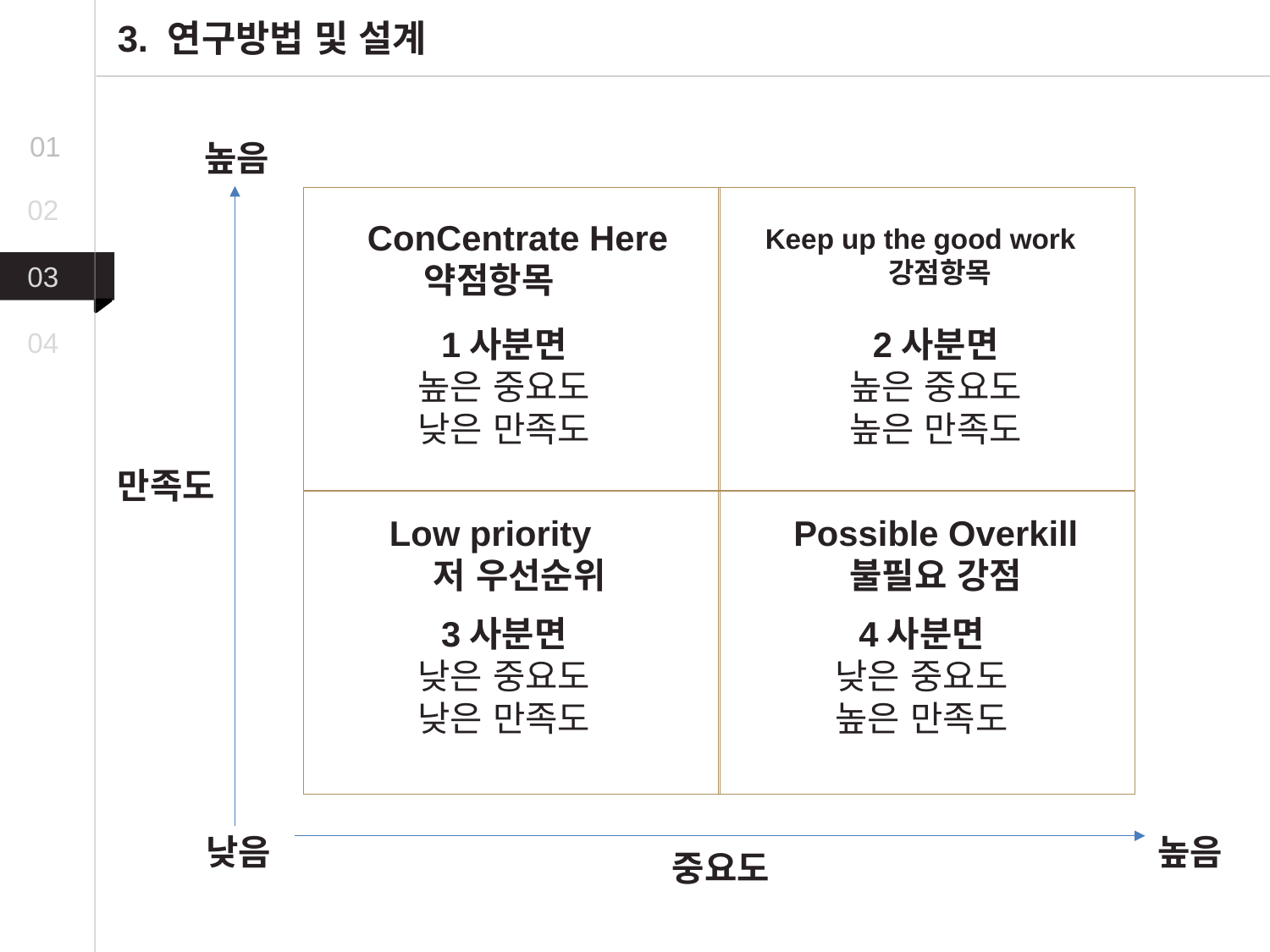

3. 연구방법 및 설계

01
높음
02

ConCentrate Here
      약점항목
Keep up the good work
강점항목

03

1사분면
높은 중요도
낮은 만족도
2사분면
높은 중요도
높은 만족도
04

만족도

Low priority
저 우선순위
Possible Overkill
불필요 강점
3사분면
낮은 중요도
낮은 만족도
4사분면
낮은 중요도
높은 만족도
낮음
높음
중요도